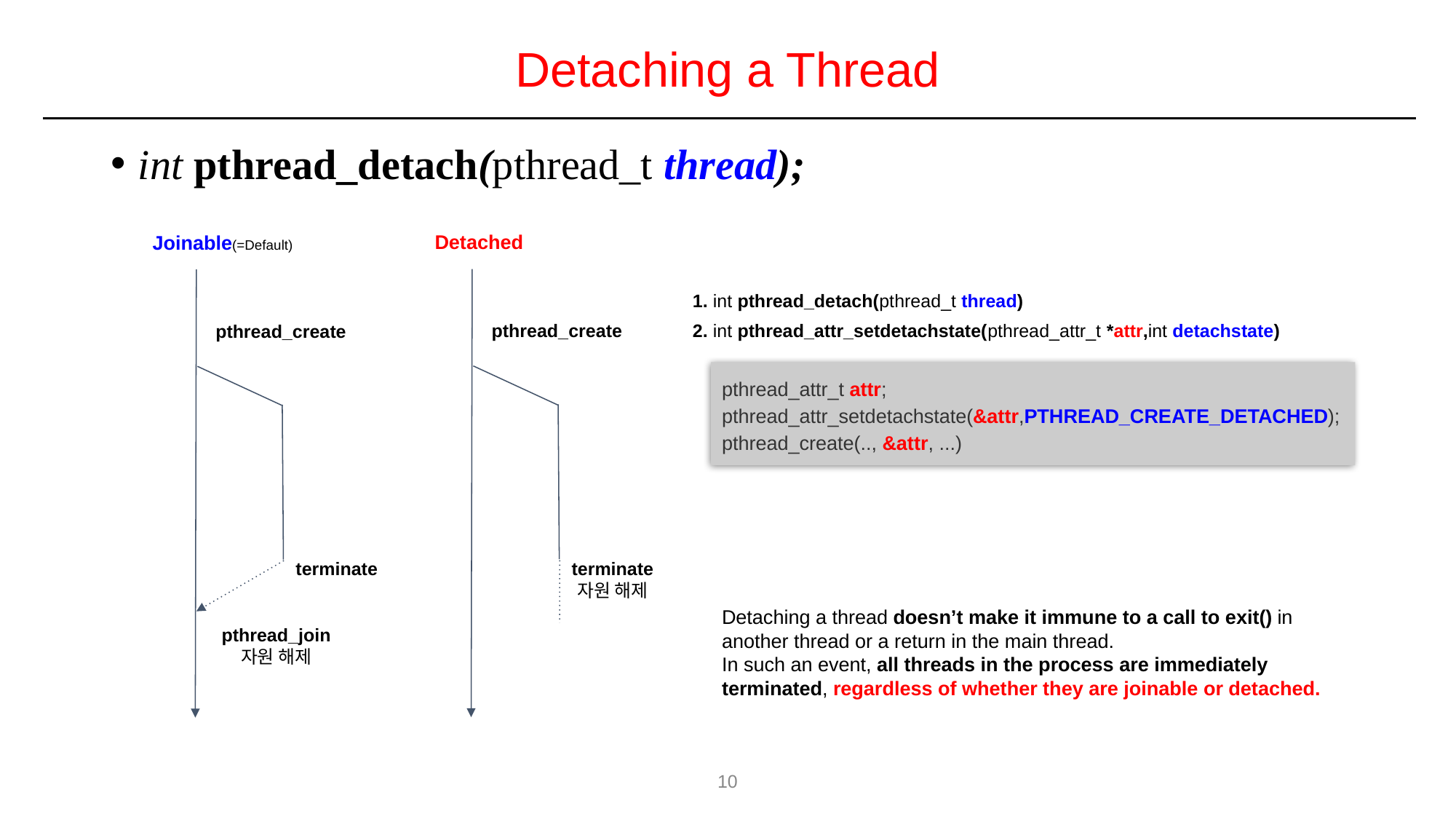

# Detaching a Thread
int pthread_detach(pthread_t thread);
Detached
Joinable(=Default)
1. int pthread_detach(pthread_t thread)
2. int pthread_attr_setdetachstate(pthread_attr_t *attr,int detachstate)

pthread_create
pthread_create
pthread_attr_t attr;
pthread_attr_setdetachstate(&attr,PTHREAD_CREATE_DETACHED);
pthread_create(.., &attr, ...)
terminate
자원 해제

terminate
Detaching a thread doesn’t make it immune to a call to exit() in another thread or a return in the main thread.
In such an event, all threads in the process are immediately
terminated, regardless of whether they are joinable or detached.
pthread_join
자원 해제
10